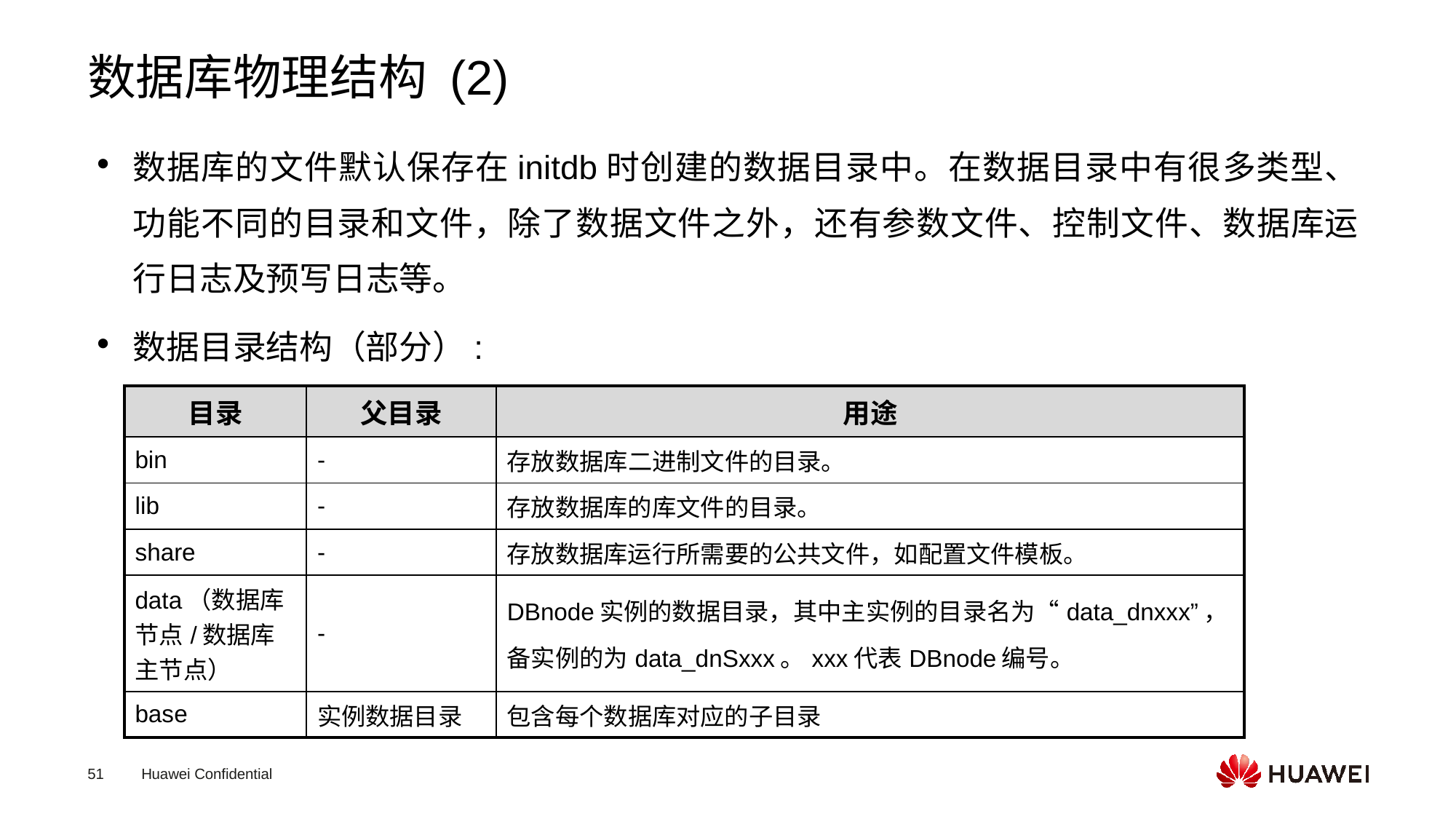

# 数据库物理结构 (2)
数据库的文件默认保存在initdb时创建的数据目录中。在数据目录中有很多类型、功能不同的目录和文件，除了数据文件之外，还有参数文件、控制文件、数据库运行日志及预写日志等。
数据目录结构（部分）:

| 目录 | 父目录 | 用途 |
| --- | --- | --- |
| bin | - | 存放数据库二进制文件的目录。 |
| lib | - | 存放数据库的库文件的目录。 |
| share | - | 存放数据库运行所需要的公共文件，如配置文件模板。 |
| data（数据库节点/数据库主节点） | - | DBnode实例的数据目录，其中主实例的目录名为“data\_dnxxx”， 备实例的为data\_dnSxxx。xxx代表DBnode编号。 |
| base | 实例数据目录 | 包含每个数据库对应的子目录 |